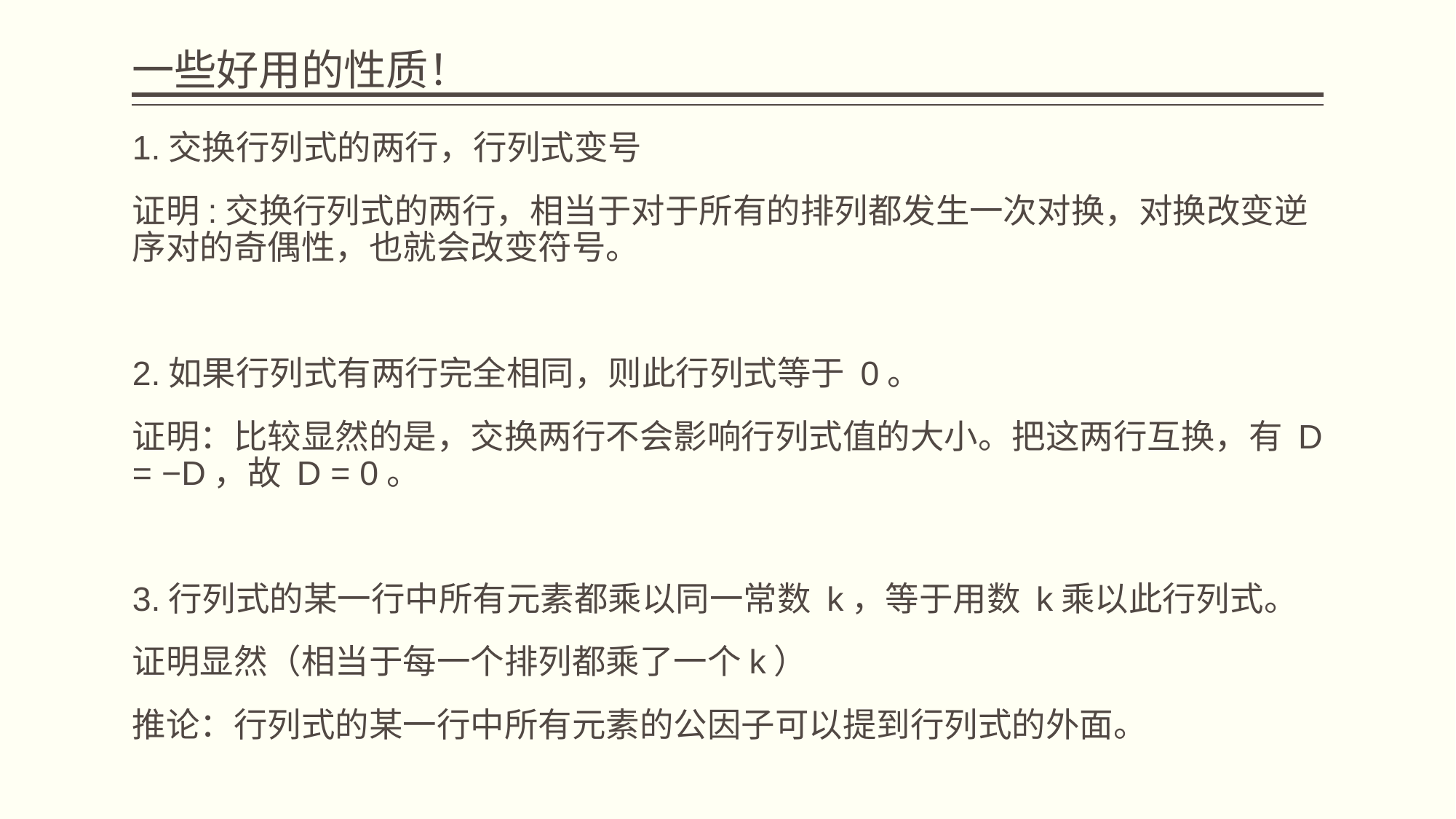

# 一些好用的性质！
1.交换行列式的两行，行列式变号
证明:交换行列式的两行，相当于对于所有的排列都发生一次对换，对换改变逆序对的奇偶性，也就会改变符号。

2.如果行列式有两行完全相同，则此行列式等于 0。
证明：比较显然的是，交换两行不会影响行列式值的大小。把这两行互换，有 D = −D，故 D = 0。

3.行列式的某一行中所有元素都乘以同一常数 k，等于用数 k乘以此行列式。
证明显然（相当于每一个排列都乘了一个k）
推论：行列式的某一行中所有元素的公因子可以提到行列式的外面。